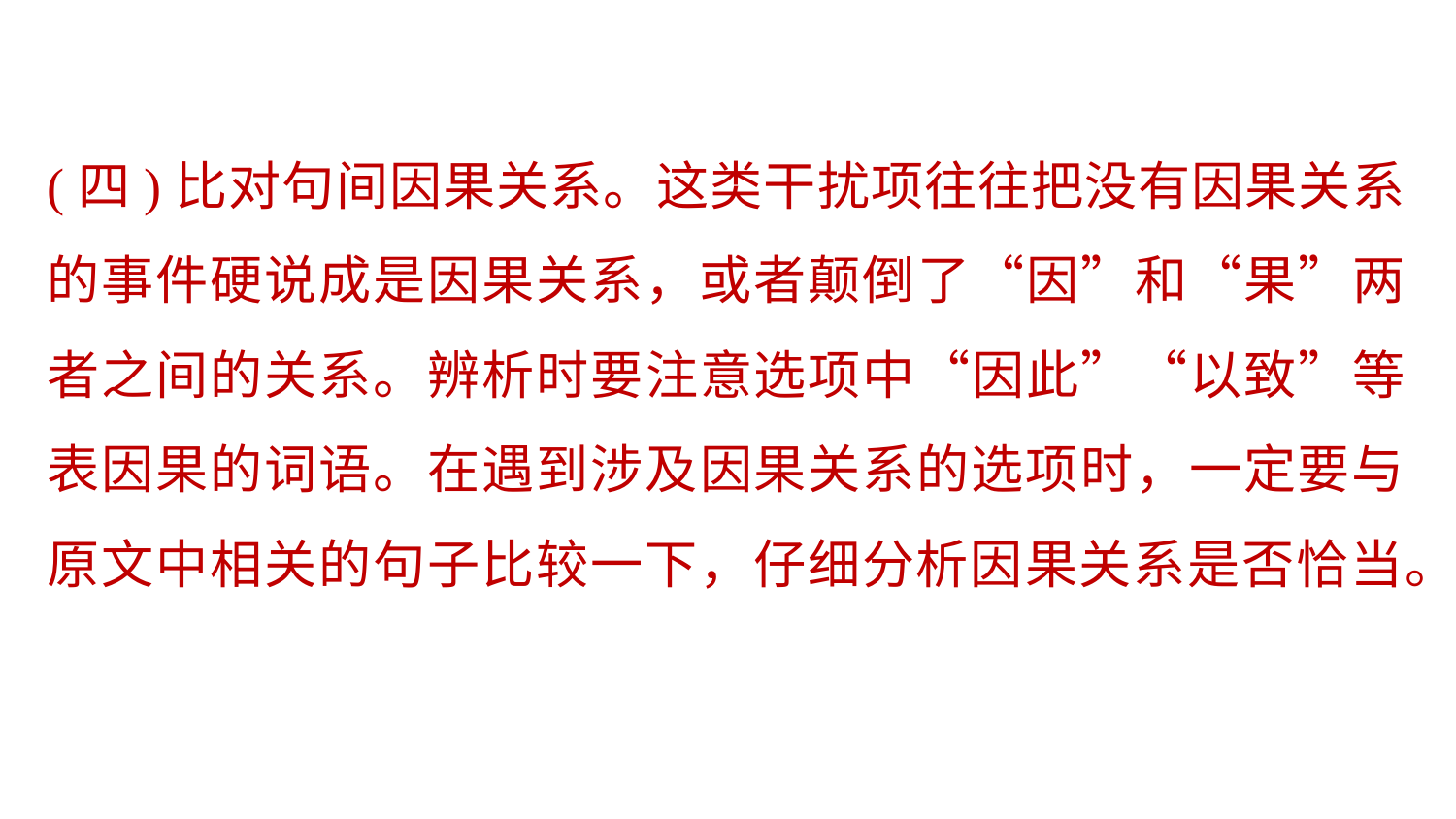

(四)比对句间因果关系。这类干扰项往往把没有因果关系的事件硬说成是因果关系，或者颠倒了“因”和“果”两者之间的关系。辨析时要注意选项中“因此”“以致”等表因果的词语。在遇到涉及因果关系的选项时，一定要与原文中相关的句子比较一下，仔细分析因果关系是否恰当。